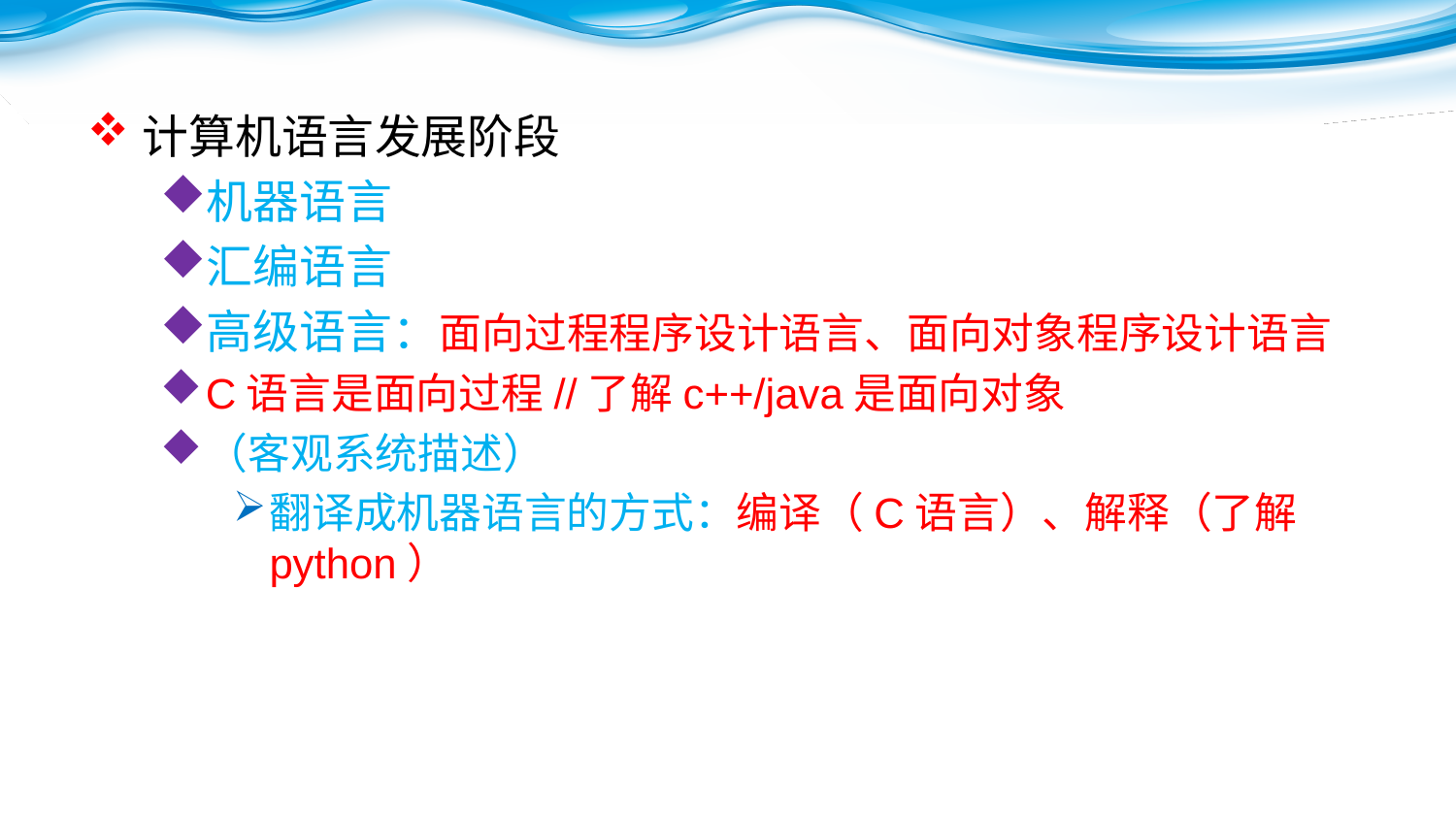

计算机语言发展阶段
机器语言
汇编语言
高级语言：面向过程程序设计语言、面向对象程序设计语言
C语言是面向过程//了解c++/java是面向对象
（客观系统描述）
翻译成机器语言的方式：编译（C语言）、解释（了解python）